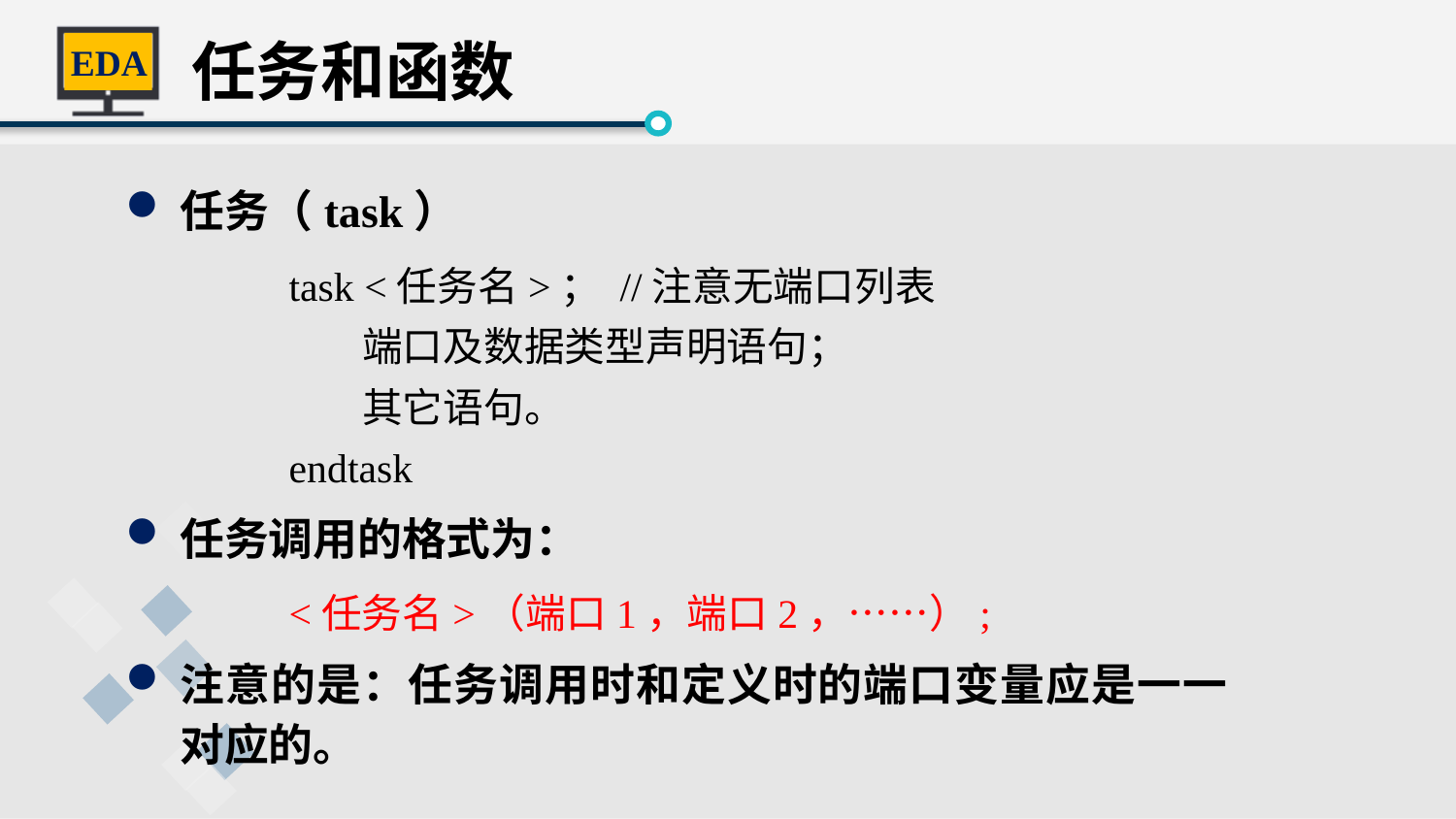

任务和函数
任务（task）
task <任务名>； //注意无端口列表
端口及数据类型声明语句；
其它语句。
endtask
任务调用的格式为：
<任务名>（端口1，端口2，……）;
注意的是：任务调用时和定义时的端口变量应是一一对应的。